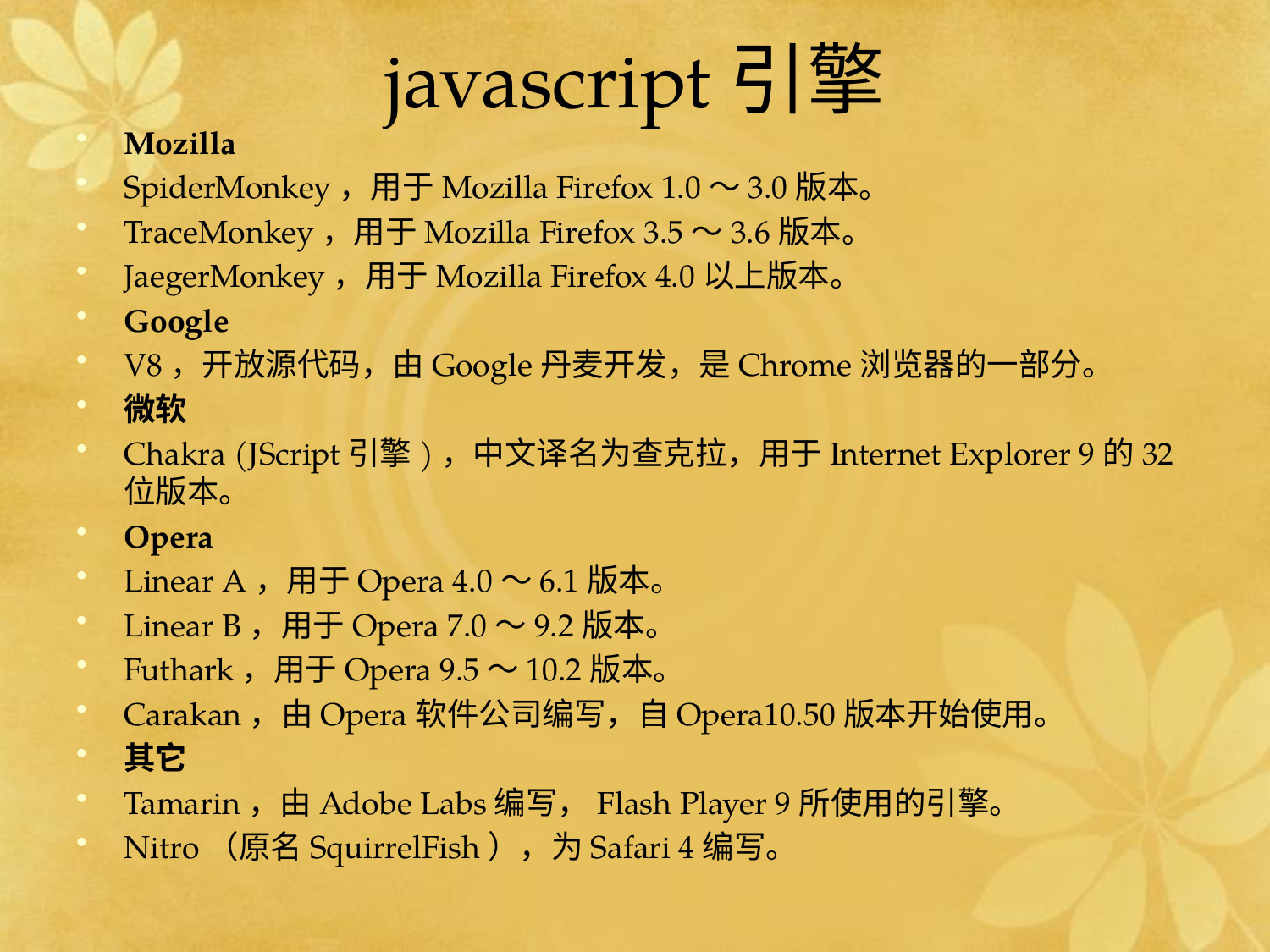

# javascript引擎
Mozilla
SpiderMonkey，用于Mozilla Firefox 1.0～3.0版本。
TraceMonkey，用于Mozilla Firefox 3.5～3.6版本。
JaegerMonkey，用于Mozilla Firefox 4.0以上版本。
Google
V8，开放源代码，由Google丹麦开发，是Chrome浏览器的一部分。
微软
Chakra (JScript引擎)，中文译名为查克拉，用于Internet Explorer 9的32位版本。
Opera
Linear A，用于Opera 4.0～6.1版本。
Linear B，用于Opera 7.0～9.2版本。
Futhark，用于Opera 9.5～10.2版本。
Carakan，由Opera软件公司编写，自Opera10.50版本开始使用。
其它
Tamarin，由Adobe Labs编写，Flash Player 9所使用的引擎。
Nitro（原名SquirrelFish），为Safari 4编写。